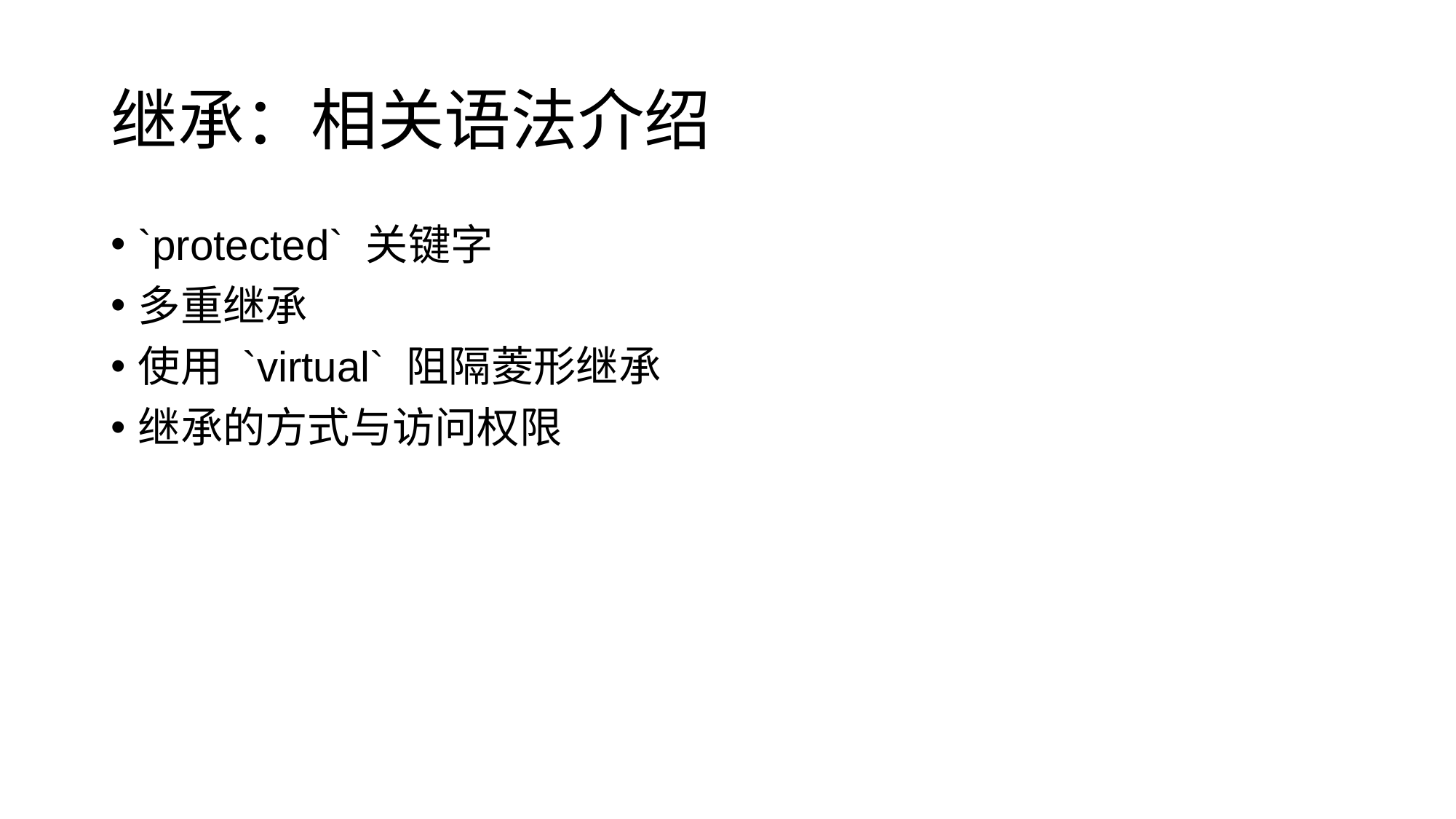

# 继承：相关语法介绍
`protected` 关键字
多重继承
使用 `virtual` 阻隔菱形继承
继承的方式与访问权限